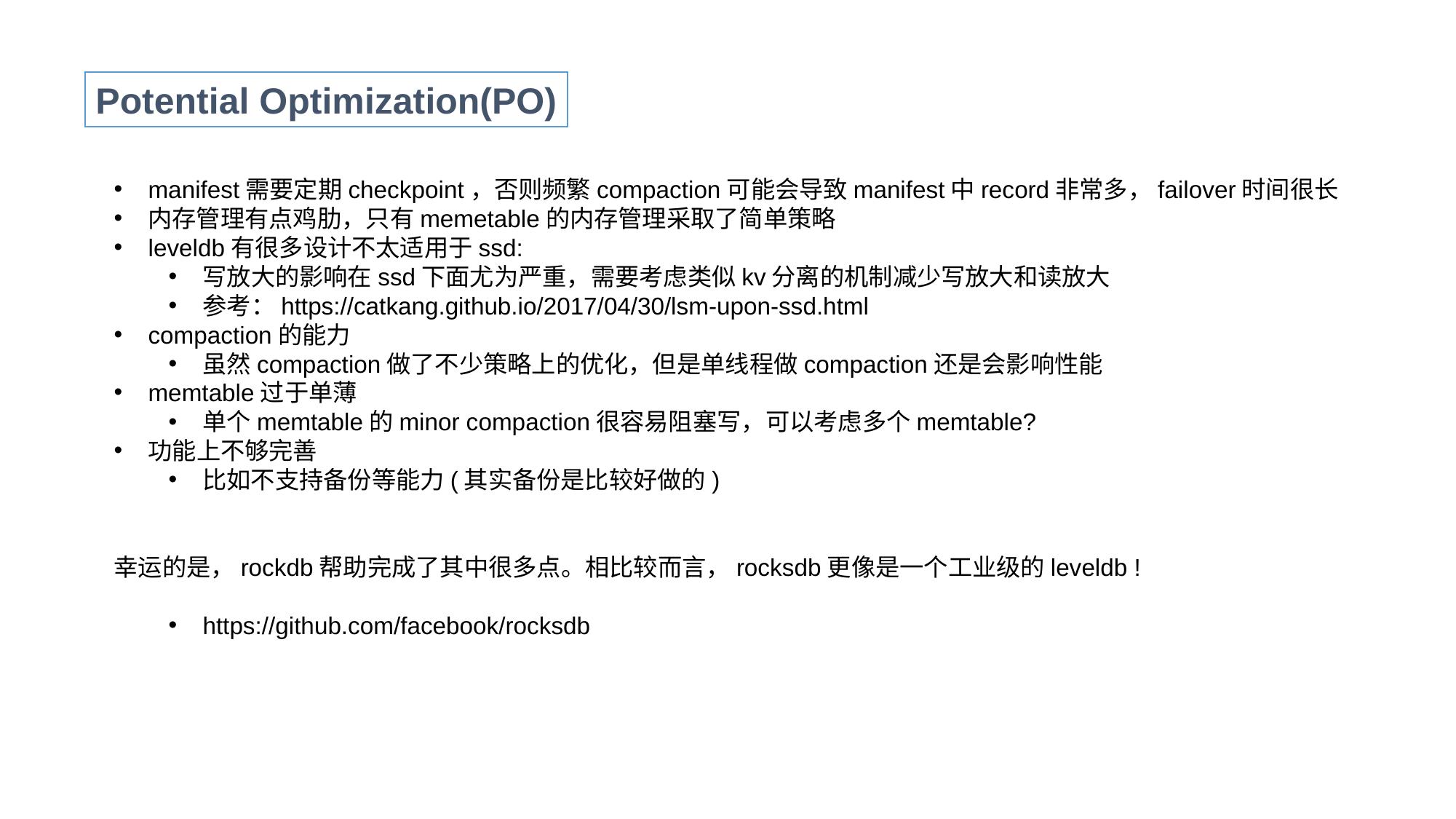

Potential Optimization(PO)
manifest需要定期checkpoint，否则频繁compaction可能会导致manifest中record非常多，failover时间很长
内存管理有点鸡肋，只有memetable的内存管理采取了简单策略
leveldb有很多设计不太适用于ssd:
写放大的影响在ssd下面尤为严重，需要考虑类似kv分离的机制减少写放大和读放大
参考：https://catkang.github.io/2017/04/30/lsm-upon-ssd.html
compaction的能力
虽然compaction做了不少策略上的优化，但是单线程做compaction还是会影响性能
memtable过于单薄
单个memtable的minor compaction很容易阻塞写，可以考虑多个memtable?
功能上不够完善
比如不支持备份等能力(其实备份是比较好做的)

幸运的是，rockdb帮助完成了其中很多点。相比较而言，rocksdb更像是一个工业级的leveldb !

https://github.com/facebook/rocksdb